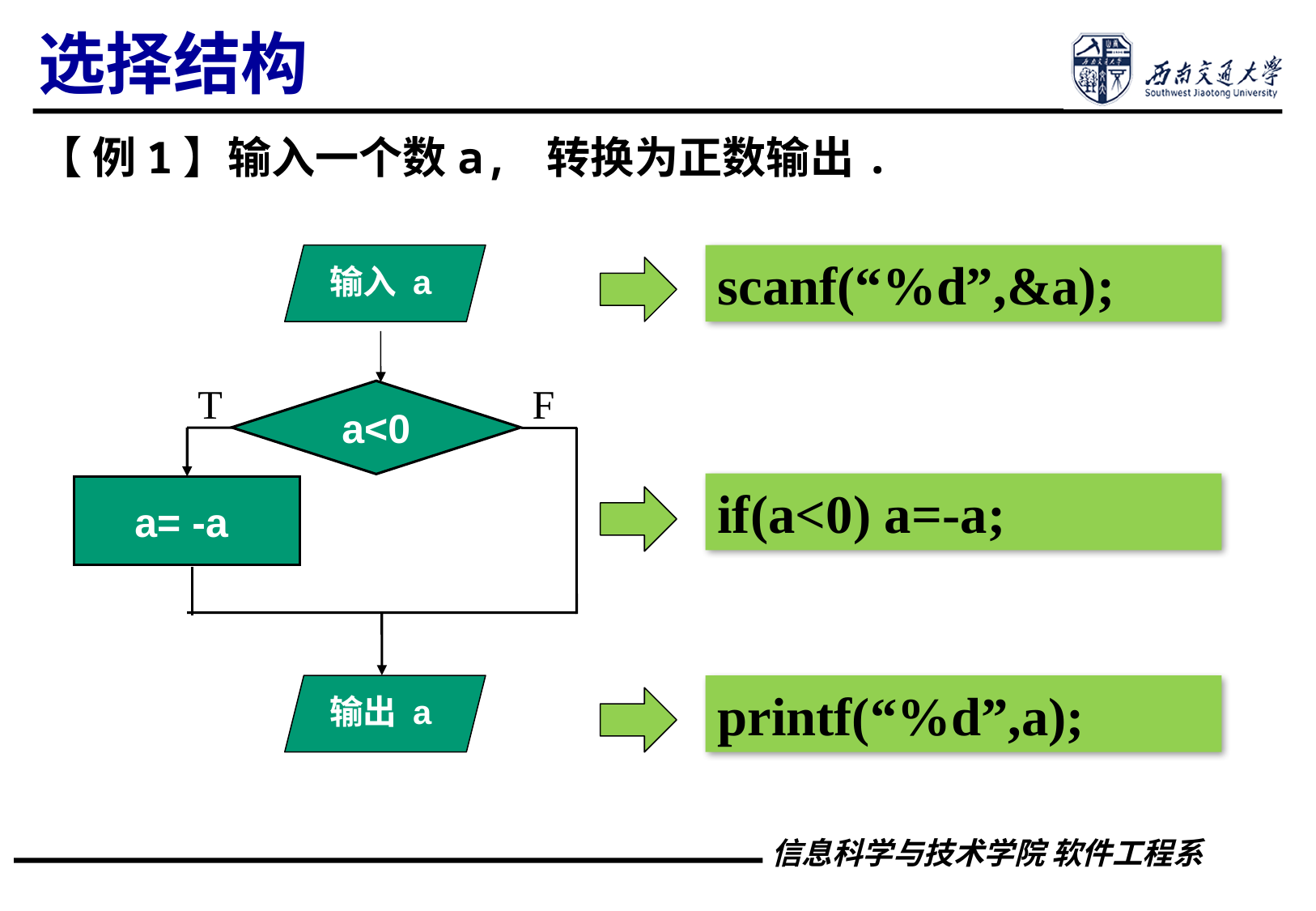

选择结构
【 例1】输入一个数a, 转换为正数输出.
scanf(“%d”,&a);

输入 a

T
F
a<0

a= -a

T
F
if(a<0) a=-a;

输出 a

printf(“%d”,a);